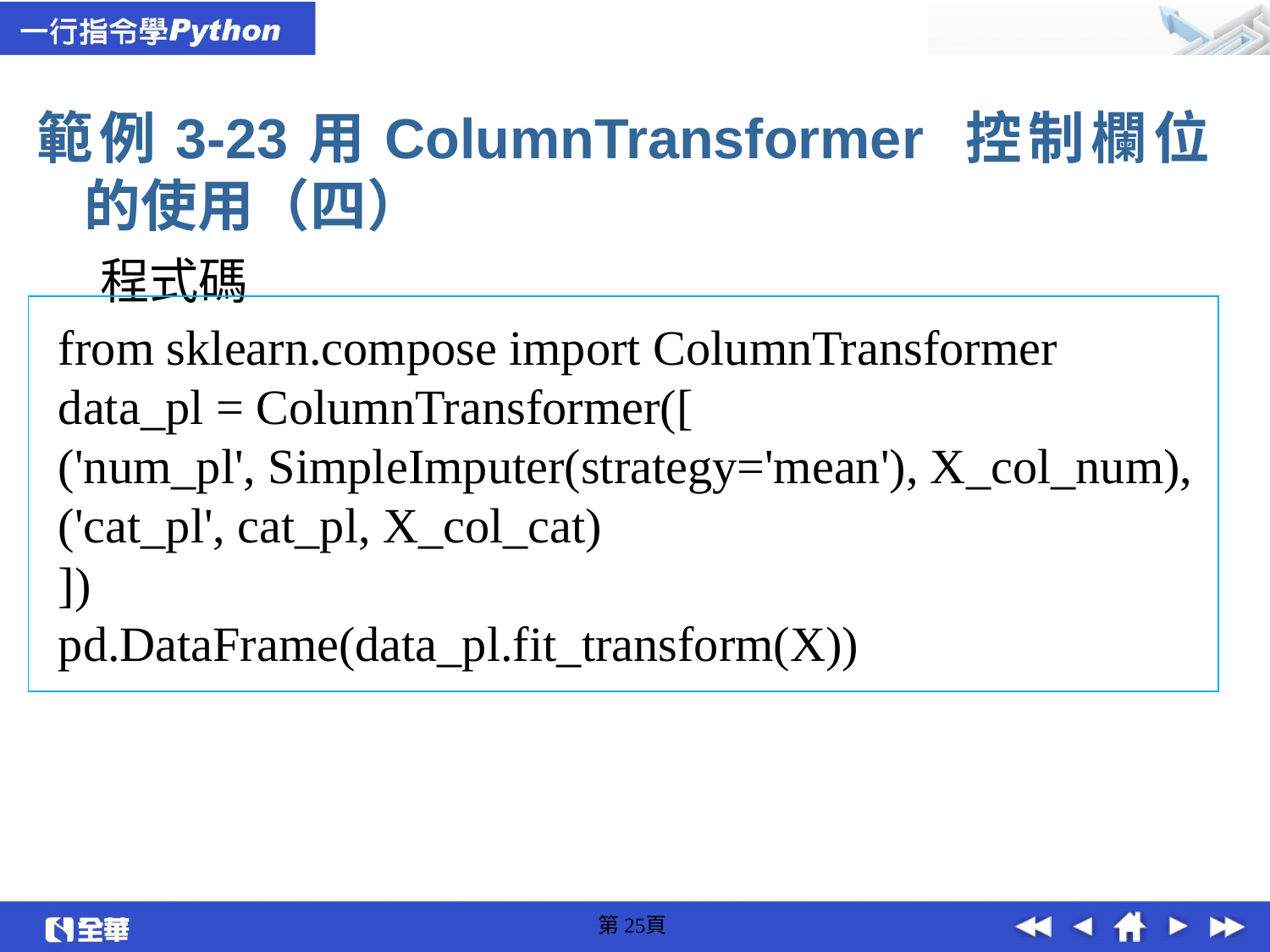

範例3-23用ColumnTransformer 控制欄位的使用（四）
程式碼
from sklearn.compose import ColumnTransformer
data_pl = ColumnTransformer([
('num_pl', SimpleImputer(strategy='mean'), X_col_num),
('cat_pl', cat_pl, X_col_cat)
])
pd.DataFrame(data_pl.fit_transform(X))